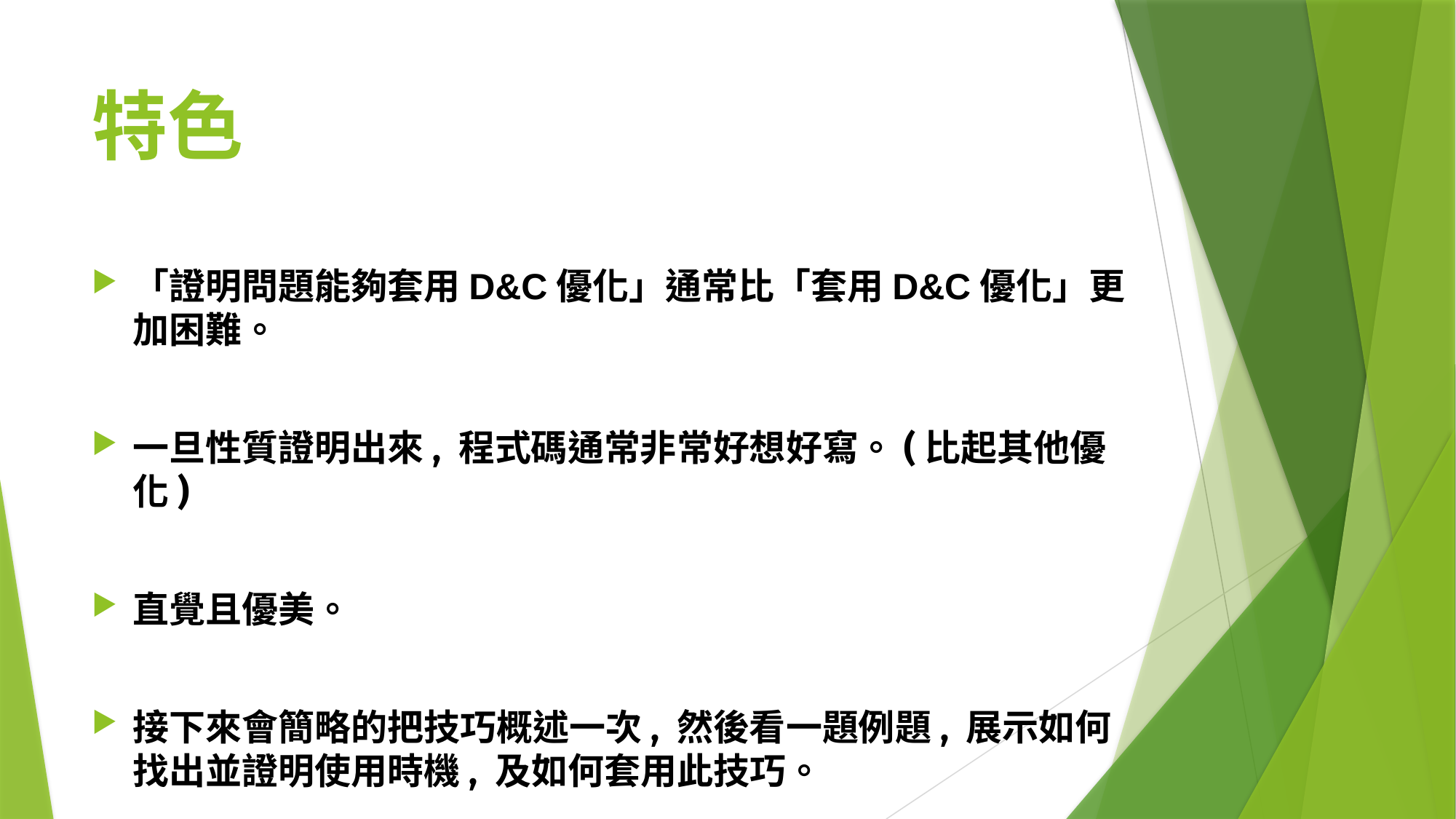

# 特色
「證明問題能夠套用D&C優化」通常比「套用D&C優化」更加困難。

一旦性質證明出來, 程式碼通常非常好想好寫。(比起其他優化)

直覺且優美。

接下來會簡略的把技巧概述一次, 然後看一題例題, 展示如何找出並證明使用時機, 及如何套用此技巧。